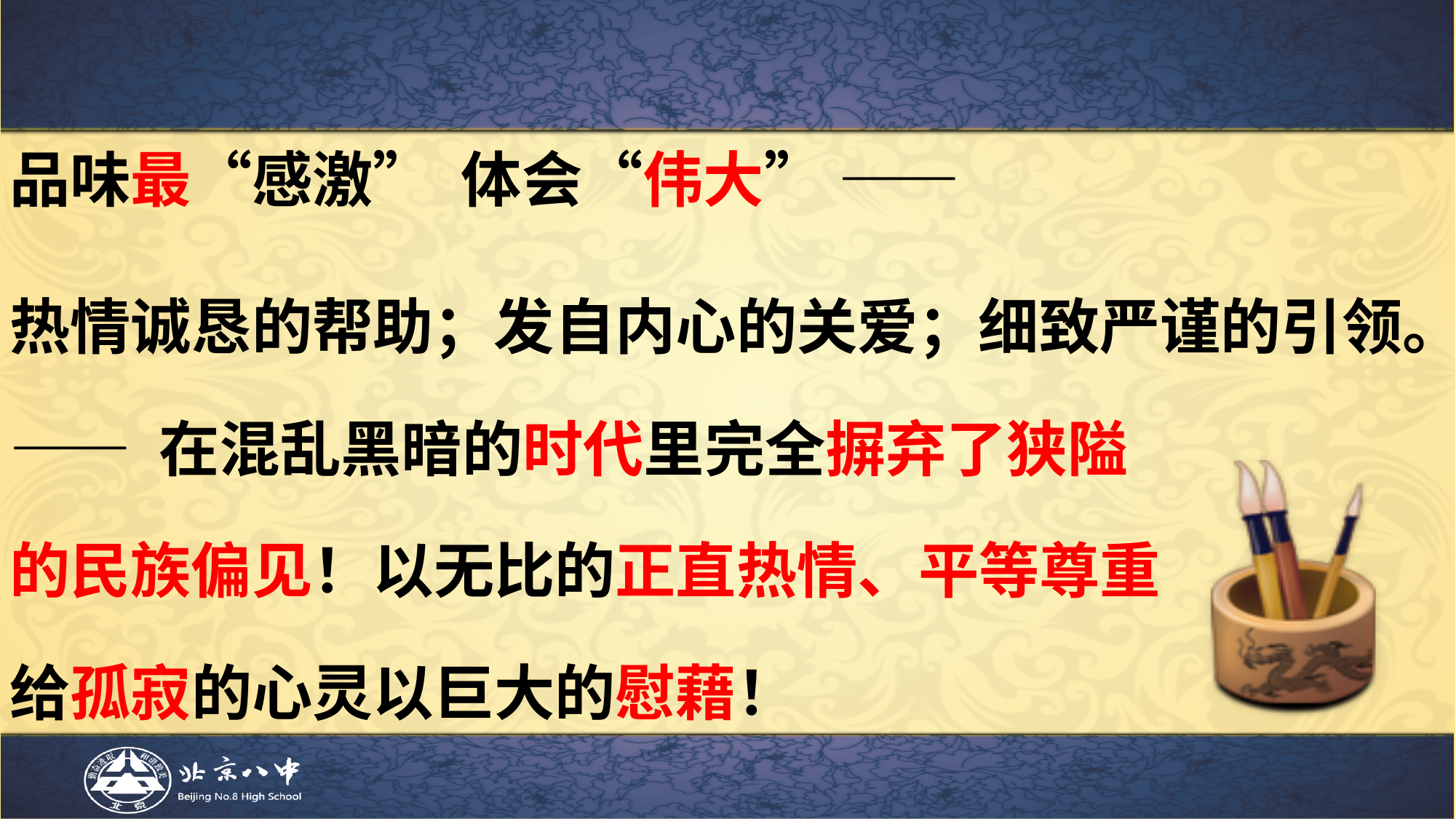

品味最“感激”  体会“伟大” ——
热情诚恳的帮助；发自内心的关爱；细致严谨的引领。
—— 在混乱黑暗的时代里完全摒弃了狭隘
的民族偏见！以无比的正直热情、平等尊重
给孤寂的心灵以巨大的慰藉！